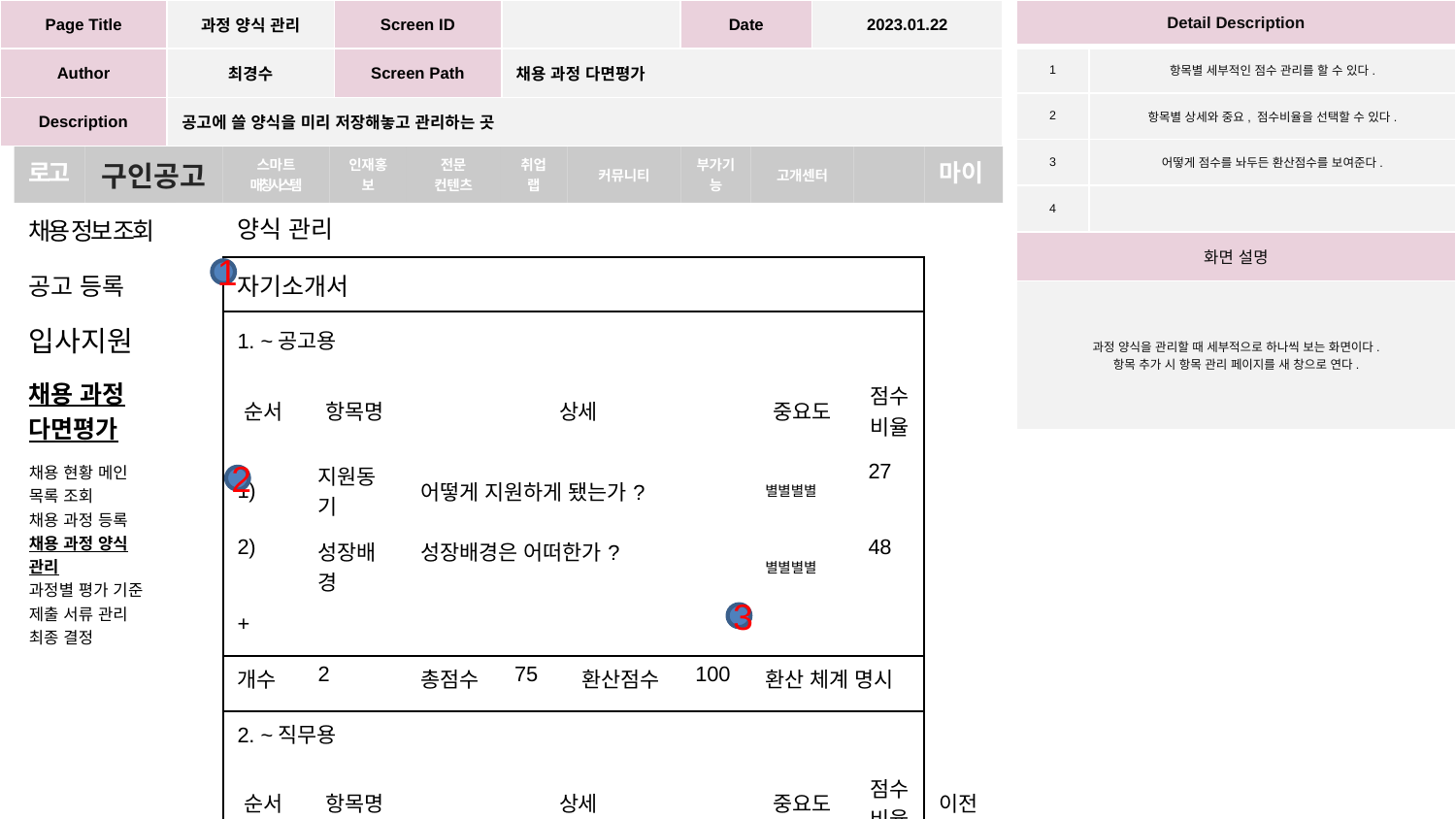

| Page Title | 과정 양식 관리 | Screen ID |  | Date | 2023.01.22 |
| --- | --- | --- | --- | --- | --- |
| Author | 최경수 | Screen Path | 채용 과정 다면평가 |  |  |
| Description | 공고에 쓸 양식을 미리 저장해놓고 관리하는 곳 |  |  |  |  |
| Detail Description |  |
| --- | --- |
| 1 | 항목별 세부적인 점수 관리를 할 수 있다. |
| 2 | 항목별 상세와 중요, 점수비율을 선택할 수 있다. |
| 3 | 어떻게 점수를 놔두든 환산점수를 보여준다. |
| 4 |  |
| 화면 설명 |  |
| 과정 양식을 관리할 때 세부적으로 하나씩 보는 화면이다. 항목 추가 시 항목 관리 페이지를 새 창으로 연다. |  |
| 로고 | 구인공고 | 구인공고 | 스마트 매칭시스템 |  | 인재홍보 | 전문 컨텐츠 | 취업랩 | 커뮤니티 | 부가기능 | 고개센터 |  | 마이 |
| --- | --- | --- | --- | --- | --- | --- | --- | --- | --- | --- | --- | --- |
| 채용 정보 조회 |  |  | 양식 관리 |  |  |  |  |  |  |  |  |  |
| 공고 등록 |  |  | 자기소개서 |  |  |  |  |  |  |  |  |  |
| 입사지원 |  |  | 1. ~공고용 |  | ~ |  |  |  |  |  |  |  |
| 채용 과정 다면평가 |  |  | 순서 | 항목명 | 항목명 | 상세 |  |  |  | 중요도 | 점수비율 |  |
| 채용 현황 메인 목록 조회 채용 과정 등록 채용 과정 양식 관리 과정별 평가 기준 제출 서류 관리 최종 결정 |  |  | 1) | 지원동기 |  | 어떻게 지원하게 됐는가? |  |  |  | 별별별별 | 27 |  |
|  |  |  | 2) | 성장배경 |  | 성장배경은 어떠한가? |  |  |  | 별별별별 | 48 |  |
|  |  |  | + |  |  |  |  |  |  |  |  |  |
|  |  |  | 개수 | 2 |  | 총점수 | 75 | 환산점수 | 100 | 환산 체계 명시 |  |  |
|  |  |  | 2. ~직무용 |  |  |  |  |  |  |  |  |  |
|  |  |  | 순서 | 항목명 | 항목명 | 상세 |  |  |  | 중요도 | 점수비율 | 이전 |
1
2
3